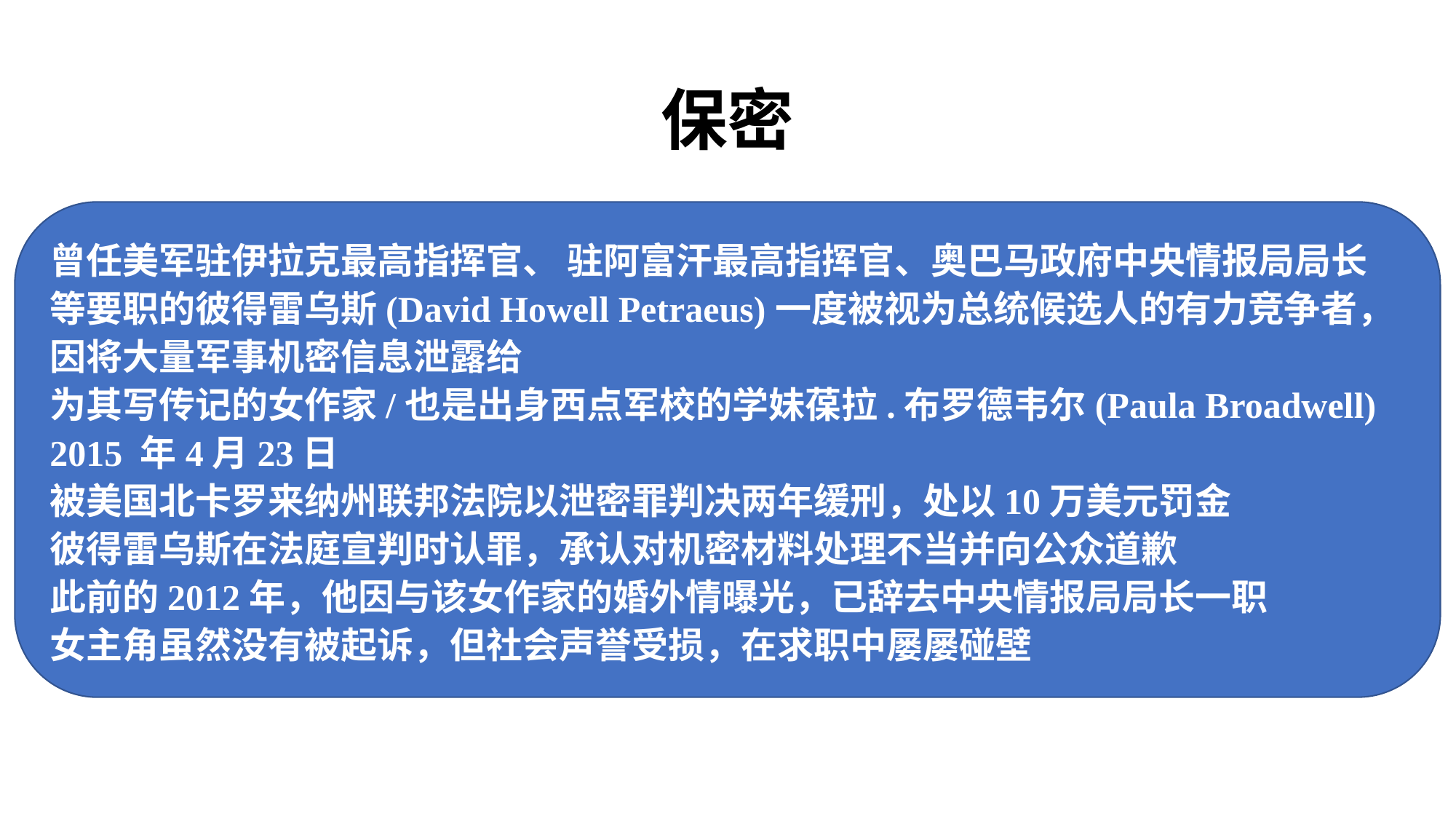

# 保密
曾任美军驻伊拉克最高指挥官、 驻阿富汗最高指挥官、奥巴马政府中央情报局局长
等要职的彼得雷乌斯(David Howell Petraeus)一度被视为总统候选人的有力竞争者，
因将大量军事机密信息泄露给
为其写传记的女作家/也是出身西点军校的学妹葆拉.布罗德韦尔(Paula Broadwell)
2015 年4月23日
被美国北卡罗来纳州联邦法院以泄密罪判决两年缓刑，处以10万美元罚金
彼得雷乌斯在法庭宣判时认罪，承认对机密材料处理不当并向公众道歉
此前的2012年，他因与该女作家的婚外情曝光，已辞去中央情报局局长一职
女主角虽然没有被起诉，但社会声誉受损，在求职中屡屡碰壁
英国政治传统认为
公务人员应当对国王保持忠诚
未经允许不得泄露机密
现代社会
保密还是一种法律义务
泄密者要承担相应的法律责任